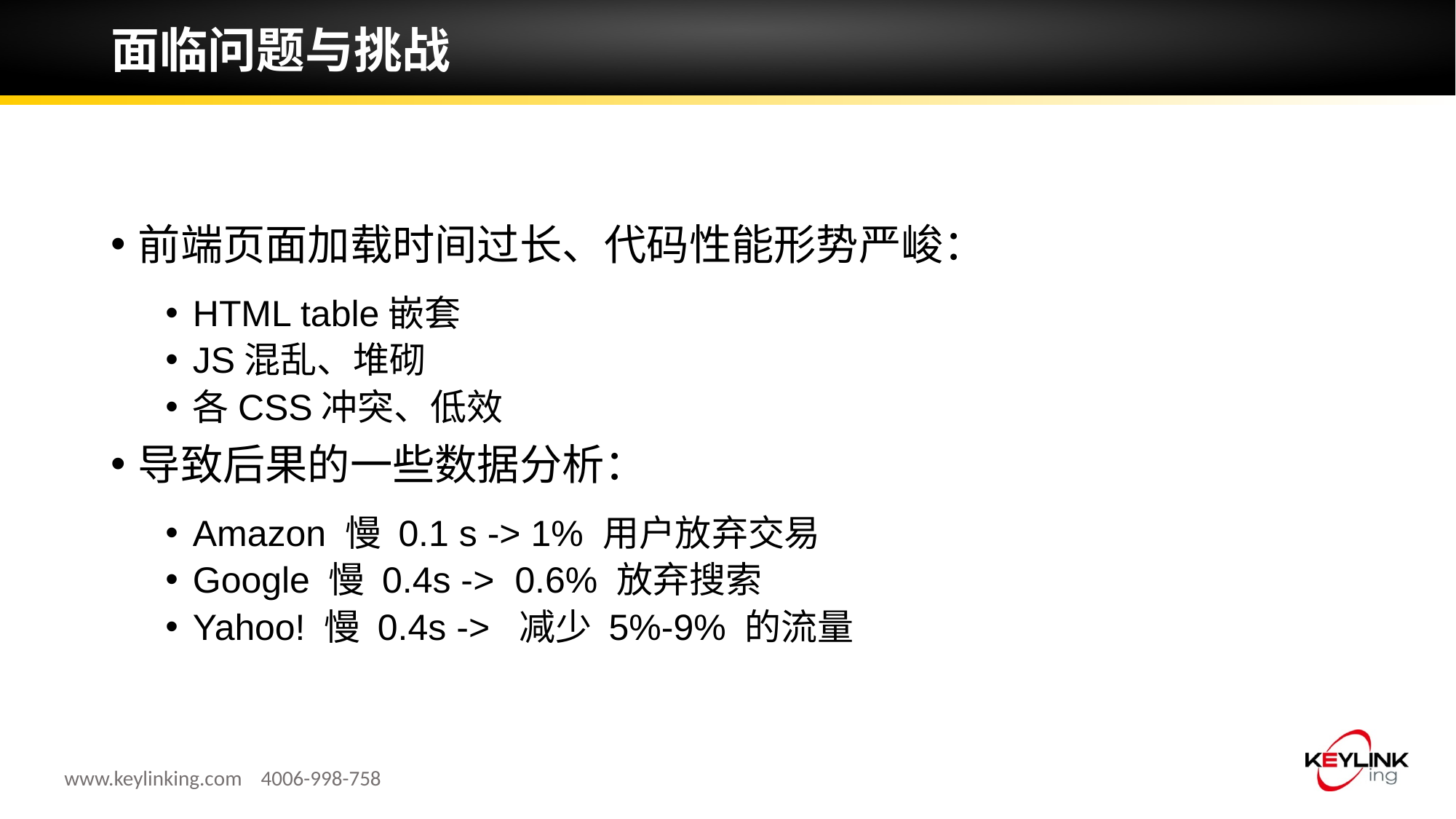

# 面临问题与挑战
前端页面加载时间过长、代码性能形势严峻：
HTML table嵌套
JS混乱、堆砌
各CSS冲突、低效
导致后果的一些数据分析：
Amazon 慢 0.1 s -> 1% 用户放弃交易
Google 慢 0.4s ->  0.6% 放弃搜索
Yahoo! 慢 0.4s ->  减少 5%-9% 的流量